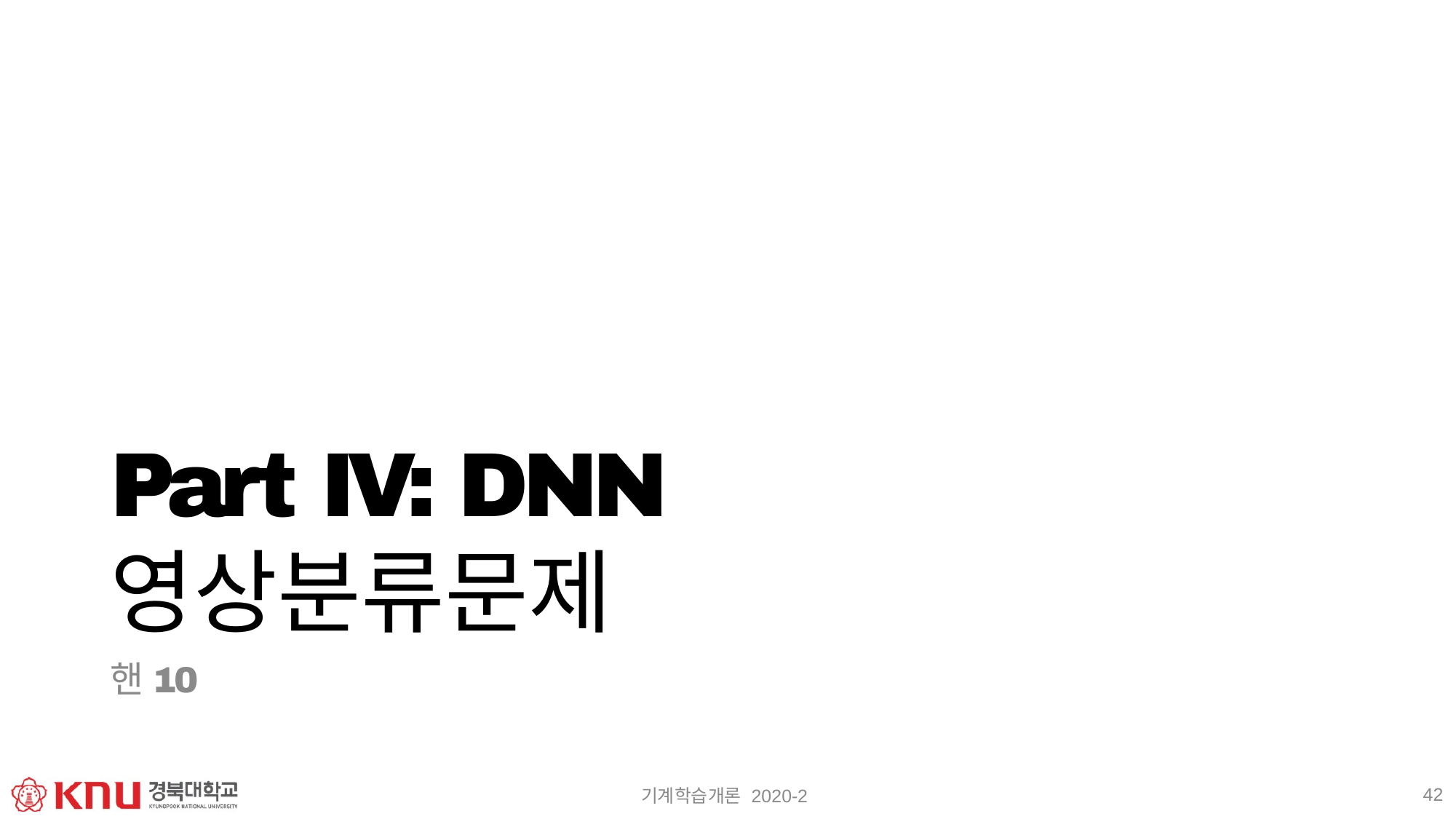

Part IV: DNN 영상분류문제
핸10
42
기계학습개론 2020-2